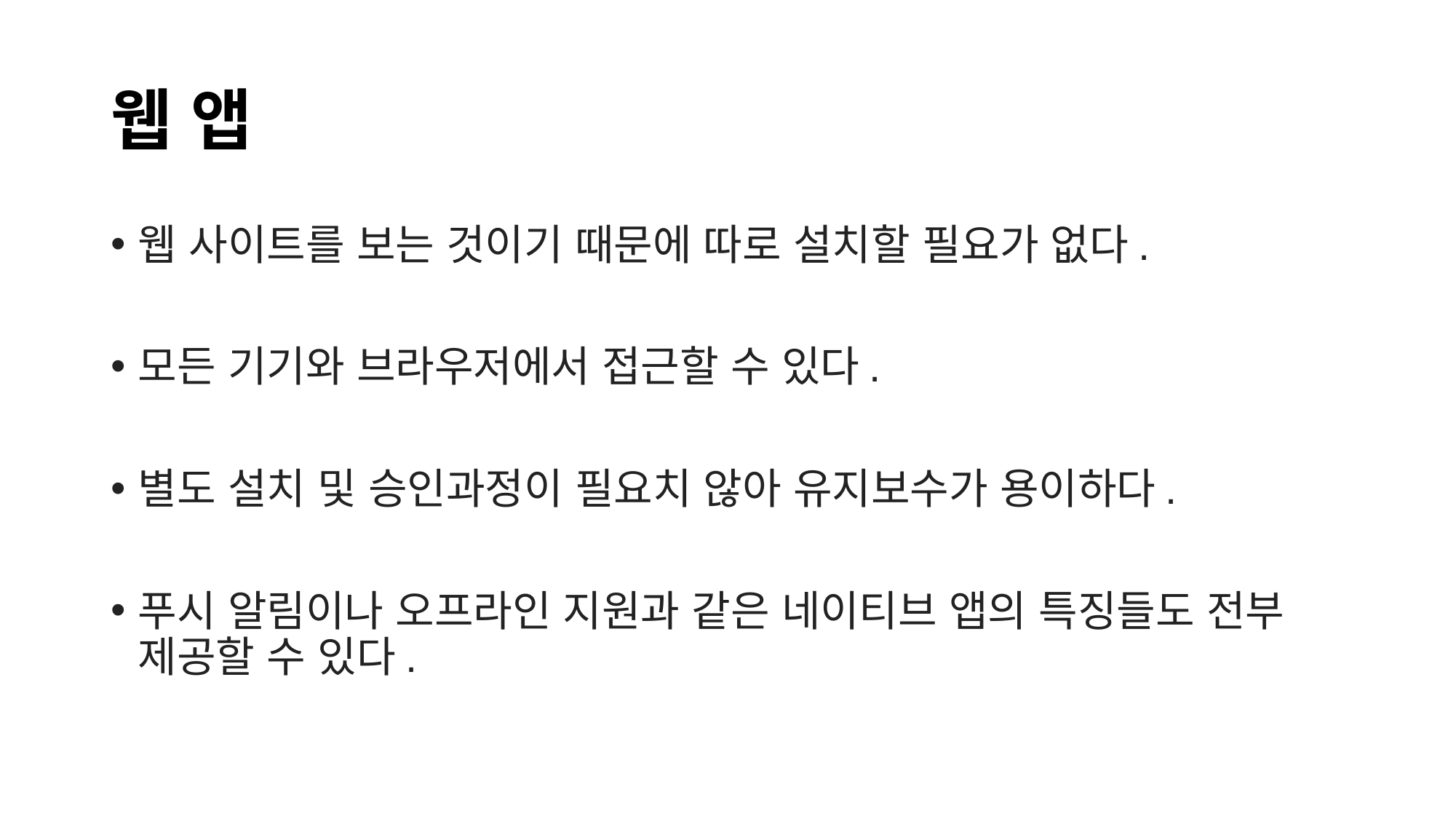

# 웹 앱
웹 사이트를 보는 것이기 때문에 따로 설치할 필요가 없다.

모든 기기와 브라우저에서 접근할 수 있다.

별도 설치 및 승인과정이 필요치 않아 유지보수가 용이하다.

푸시 알림이나 오프라인 지원과 같은 네이티브 앱의 특징들도 전부 제공할 수 있다.